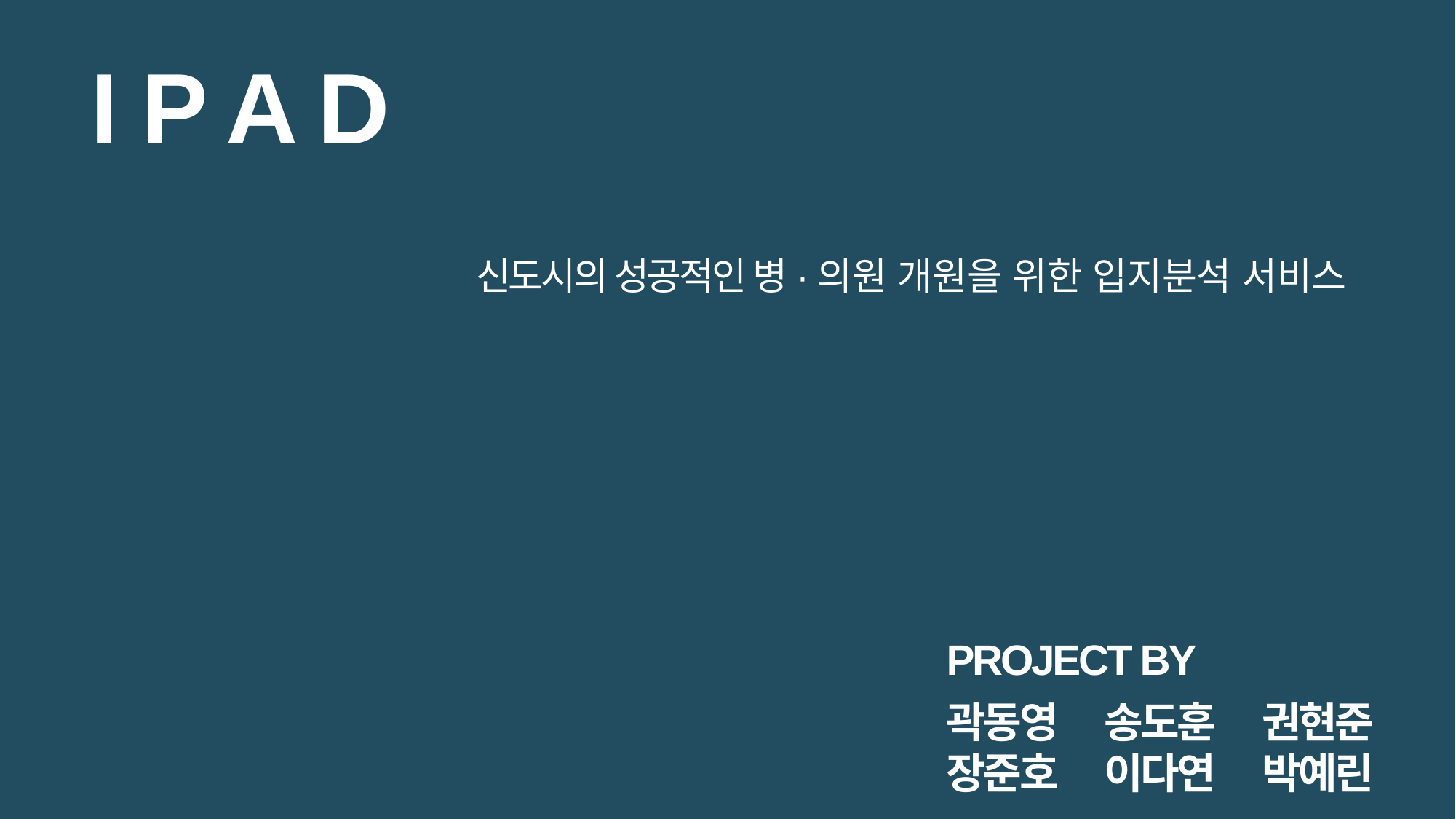

I P A D
신도시의 성공적인 병·의원 개원을 위한 입지분석 서비스
PROJECT BY
곽동영     송도훈     권현준
장준호     이다연     박예린